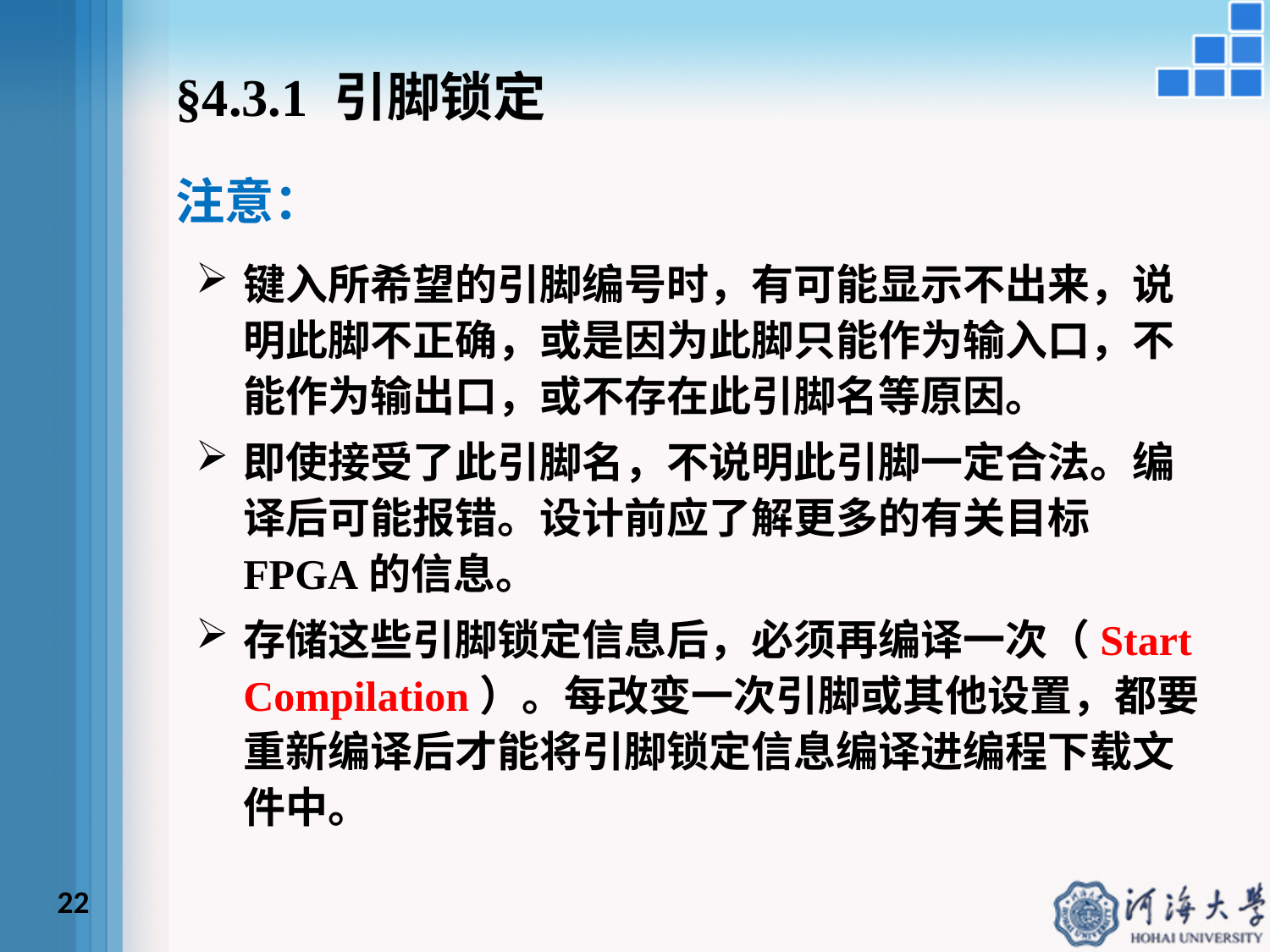

§4.3.1 引脚锁定
注意：
键入所希望的引脚编号时，有可能显示不出来，说明此脚不正确，或是因为此脚只能作为输入口，不能作为输出口，或不存在此引脚名等原因。
即使接受了此引脚名，不说明此引脚一定合法。编译后可能报错。设计前应了解更多的有关目标FPGA的信息。
存储这些引脚锁定信息后，必须再编译一次（Start Compilation）。每改变一次引脚或其他设置，都要重新编译后才能将引脚锁定信息编译进编程下载文件中。
22